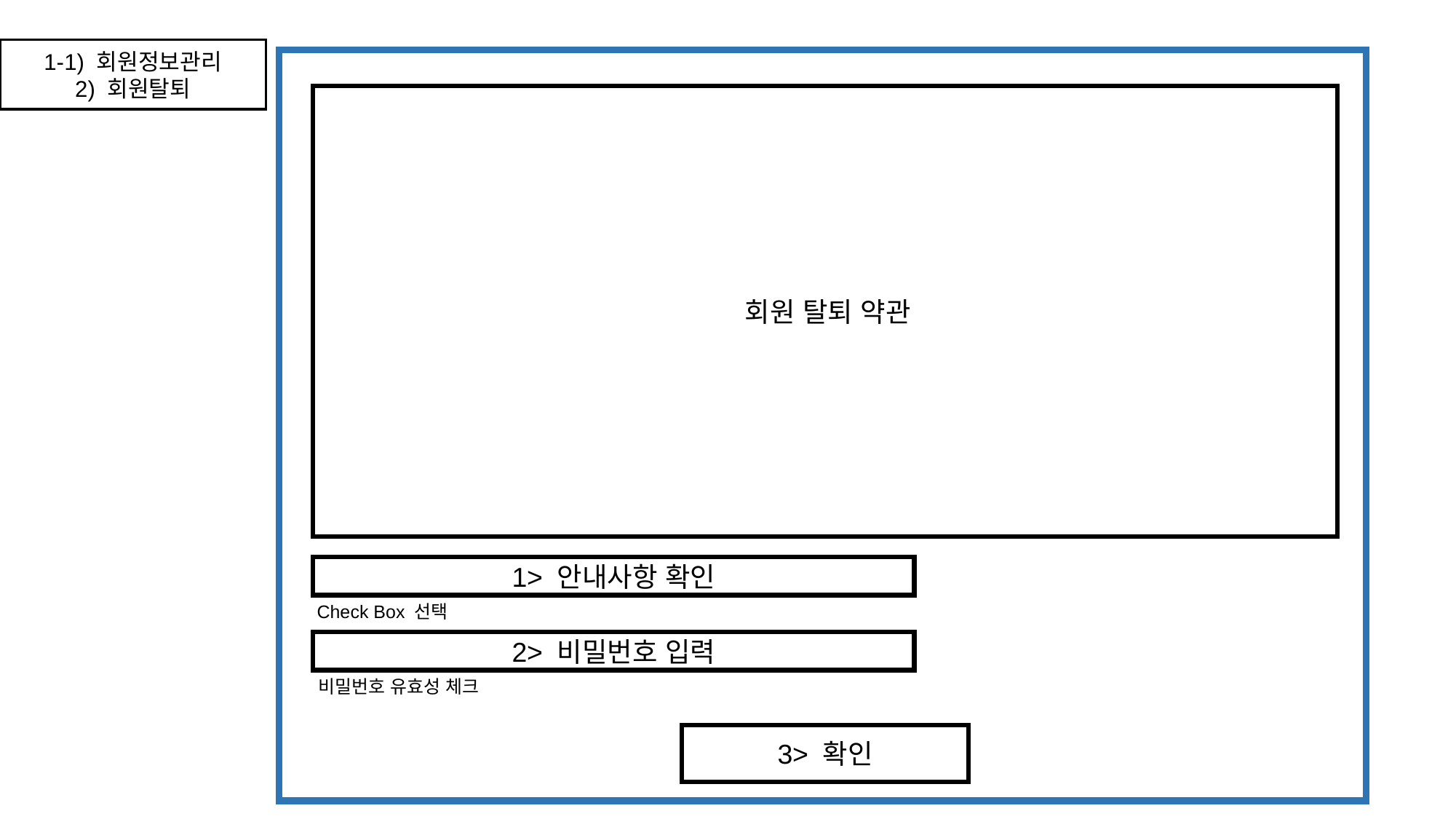

1-1) 회원정보관리
2) 회원탈퇴

 회원 탈퇴 약관
1> 안내사항 확인
Check Box 선택
2> 비밀번호 입력
비밀번호 유효성 체크
3> 확인